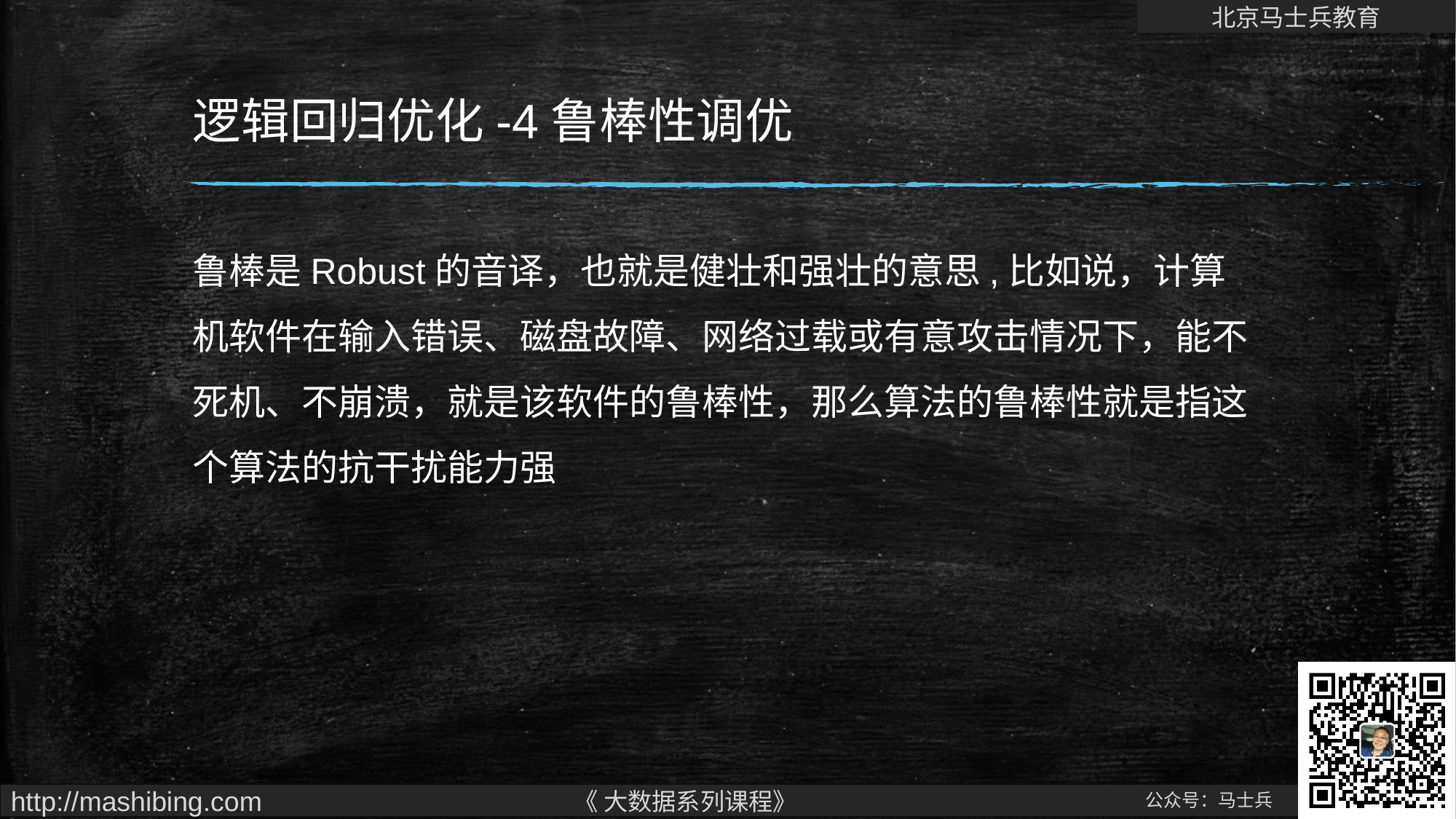

鲁棒是Robust的音译，也就是健壮和强壮的意思,比如说，计算机软件在输入错误、磁盘故障、网络过载或有意攻击情况下，能不死机、不崩溃，就是该软件的鲁棒性，那么算法的鲁棒性就是指这个算法的抗干扰能力强
# 逻辑回归优化-4鲁棒性调优